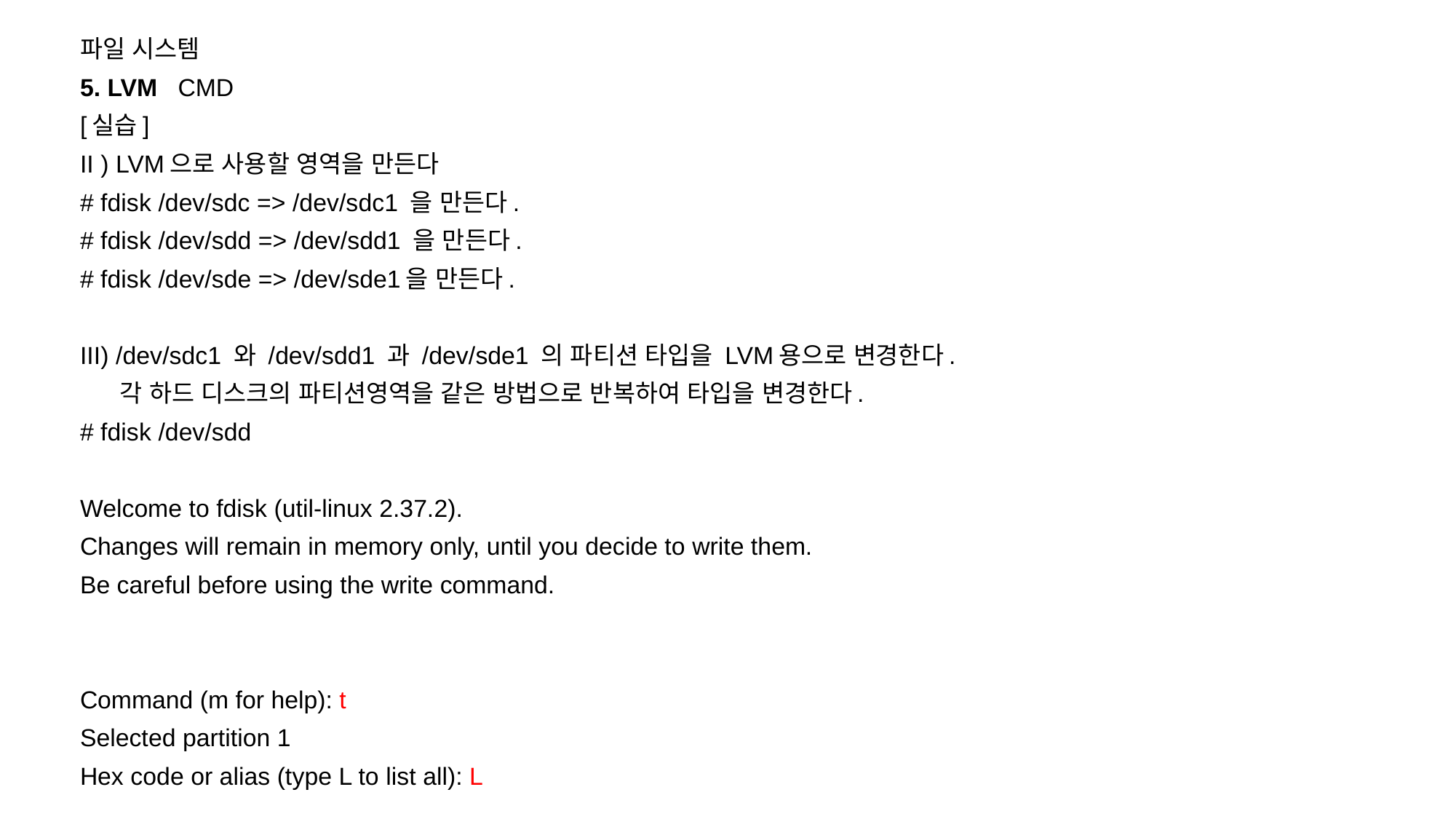

파일 시스템
5. LVM   CMD
[실습]
II ) LVM으로 사용할 영역을 만든다
# fdisk /dev/sdc => /dev/sdc1 을 만든다.
# fdisk /dev/sdd => /dev/sdd1 을 만든다.
# fdisk /dev/sde => /dev/sde1을 만든다.

III) /dev/sdc1 와 /dev/sdd1 과 /dev/sde1 의 파티션 타입을 LVM용으로 변경한다.
     각 하드 디스크의 파티션영역을 같은 방법으로 반복하여 타입을 변경한다.
# fdisk /dev/sdd

Welcome to fdisk (util-linux 2.37.2).
Changes will remain in memory only, until you decide to write them.
Be careful before using the write command.

Command (m for help): t
Selected partition 1
Hex code or alias (type L to list all): L